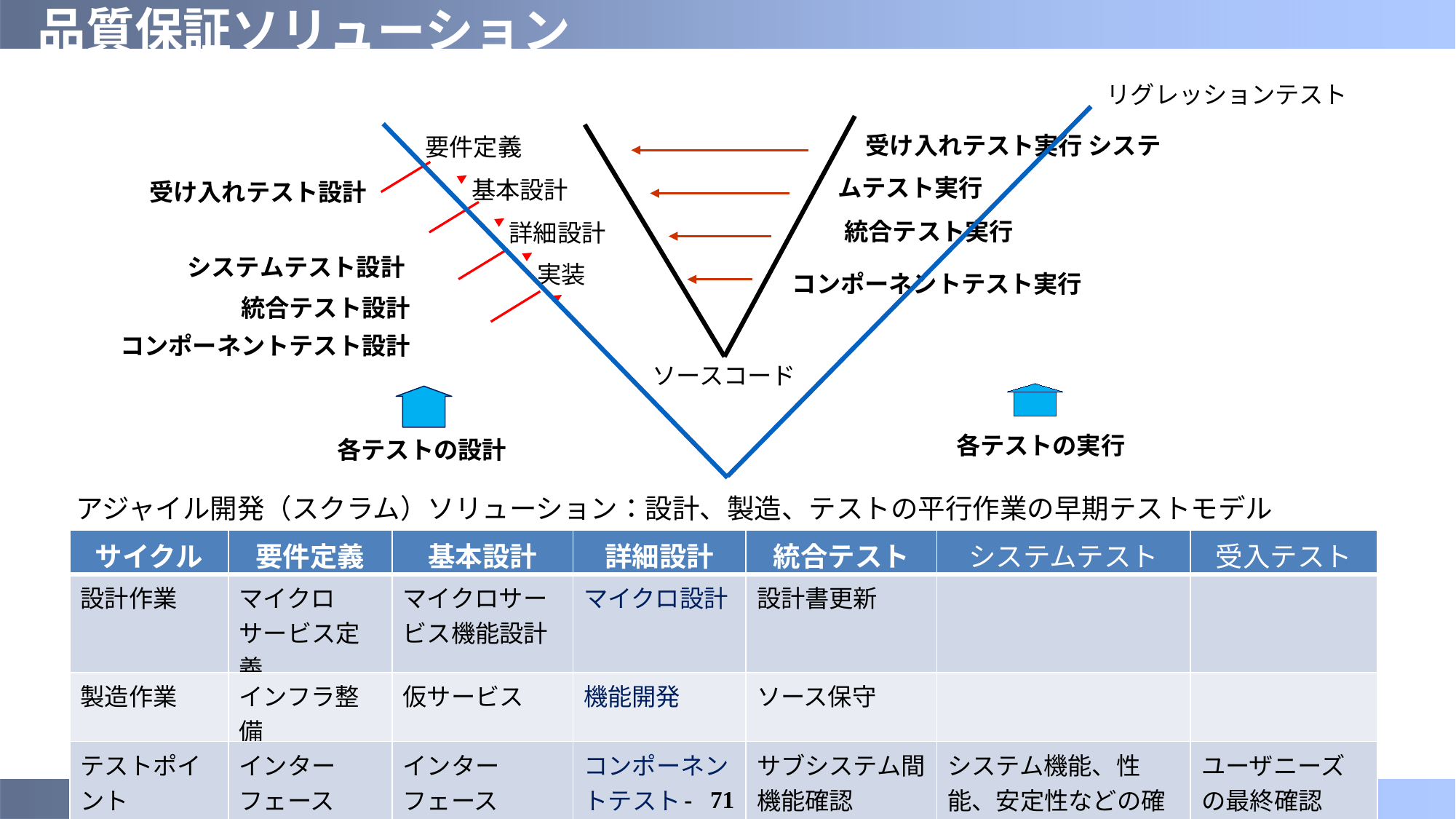

# 品質保証ソリューション
リグレッションテスト

受け入れテスト実行 システムテスト実行
統合テスト実行

要件定義
基本設計
詳細設計

受け入れテスト設計

システムテスト設計
統合テスト設計
コンポーネントテスト設計

実装
コンポーネントテスト実行

ソースコード

各テストの実行
各テストの設計
アジャイル開発（スクラム）ソリューション：設計、製造、テストの平行作業の早期テストモデル
| サイクル | 要件定義 | 基本設計 | 詳細設計 | 統合テスト | システムテスト | 受入テスト |
| --- | --- | --- | --- | --- | --- | --- |
| 設計作業 | マイクロサービス定義 | マイクロサービス機能設計 | マイクロ設計 | 設計書更新 |  |  |
| 製造作業 | インフラ整備 | 仮サービス | 機能開発 | ソース保守 |  |  |
| テストポイント | インターフェース | インターフェース | コンポーネントテスト | サブシステム間機能確認 | システム機能、性能、安定性などの確認 | ユーザニーズの最終確認 |
-	71　-